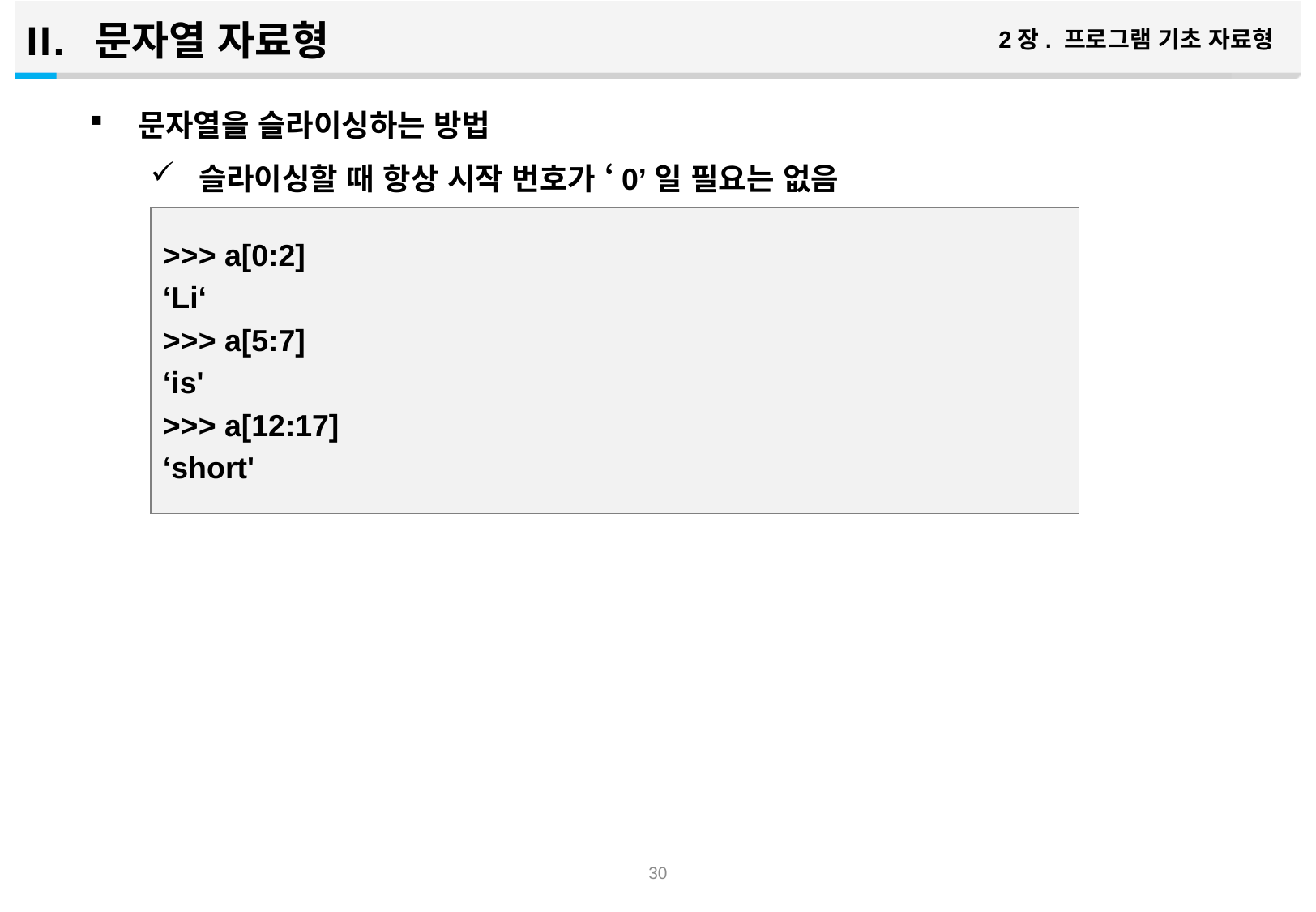

문자열 자료형
2장. 프로그램 기초 자료형
문자열을 슬라이싱하는 방법
슬라이싱할 때 항상 시작 번호가 ‘0’일 필요는 없음

>>> a[0:2]
‘Li‘
>>> a[5:7]
‘is'
>>> a[12:17]
‘short'
30